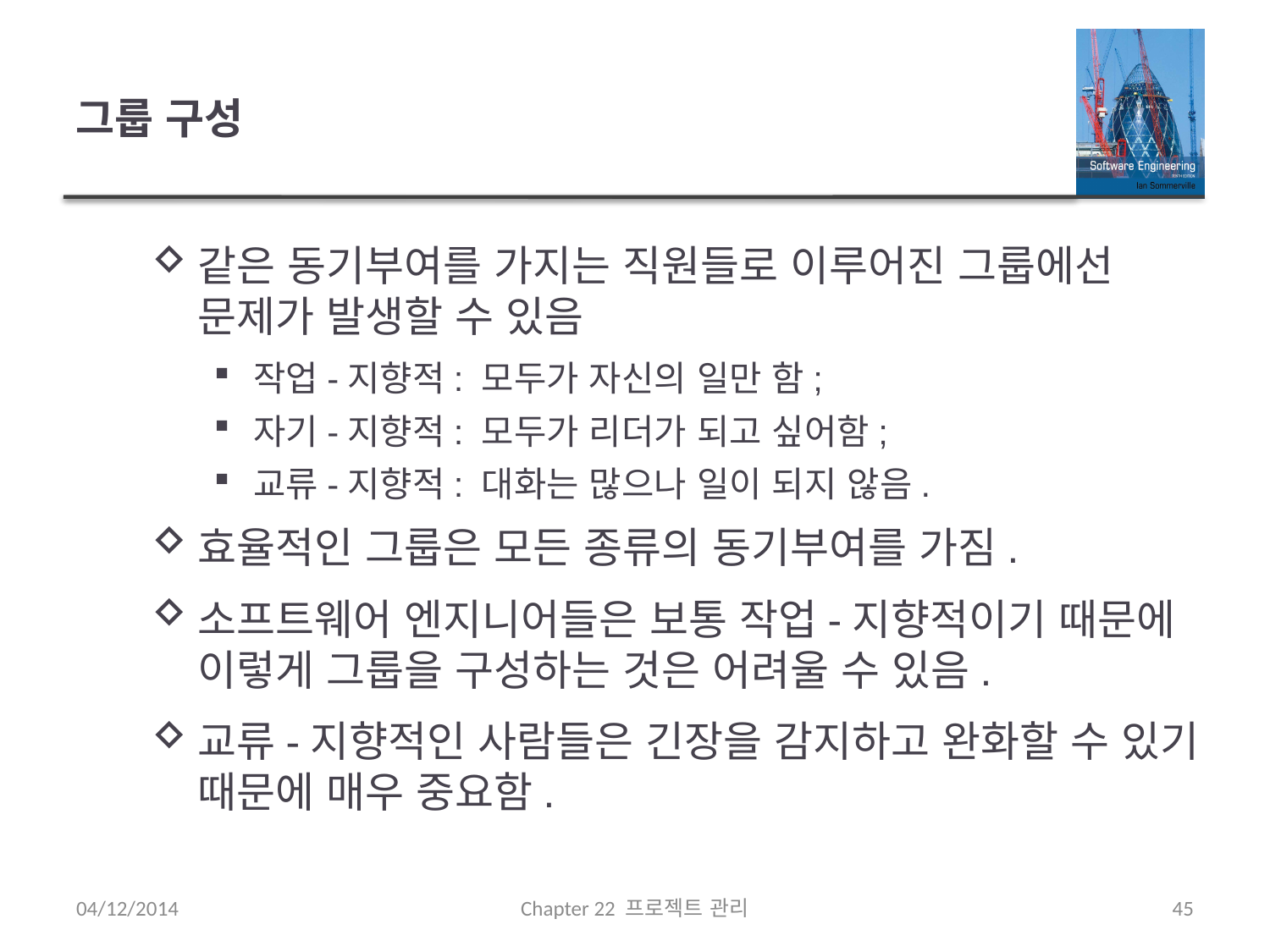

# 그룹 구성
같은 동기부여를 가지는 직원들로 이루어진 그룹에선 문제가 발생할 수 있음
작업-지향적: 모두가 자신의 일만 함;
자기-지향적: 모두가 리더가 되고 싶어함;
교류-지향적: 대화는 많으나 일이 되지 않음.
효율적인 그룹은 모든 종류의 동기부여를 가짐.
소프트웨어 엔지니어들은 보통 작업-지향적이기 때문에 이렇게 그룹을 구성하는 것은 어려울 수 있음.
교류-지향적인 사람들은 긴장을 감지하고 완화할 수 있기 때문에 매우 중요함.
04/12/2014
Chapter 22 프로젝트 관리
45